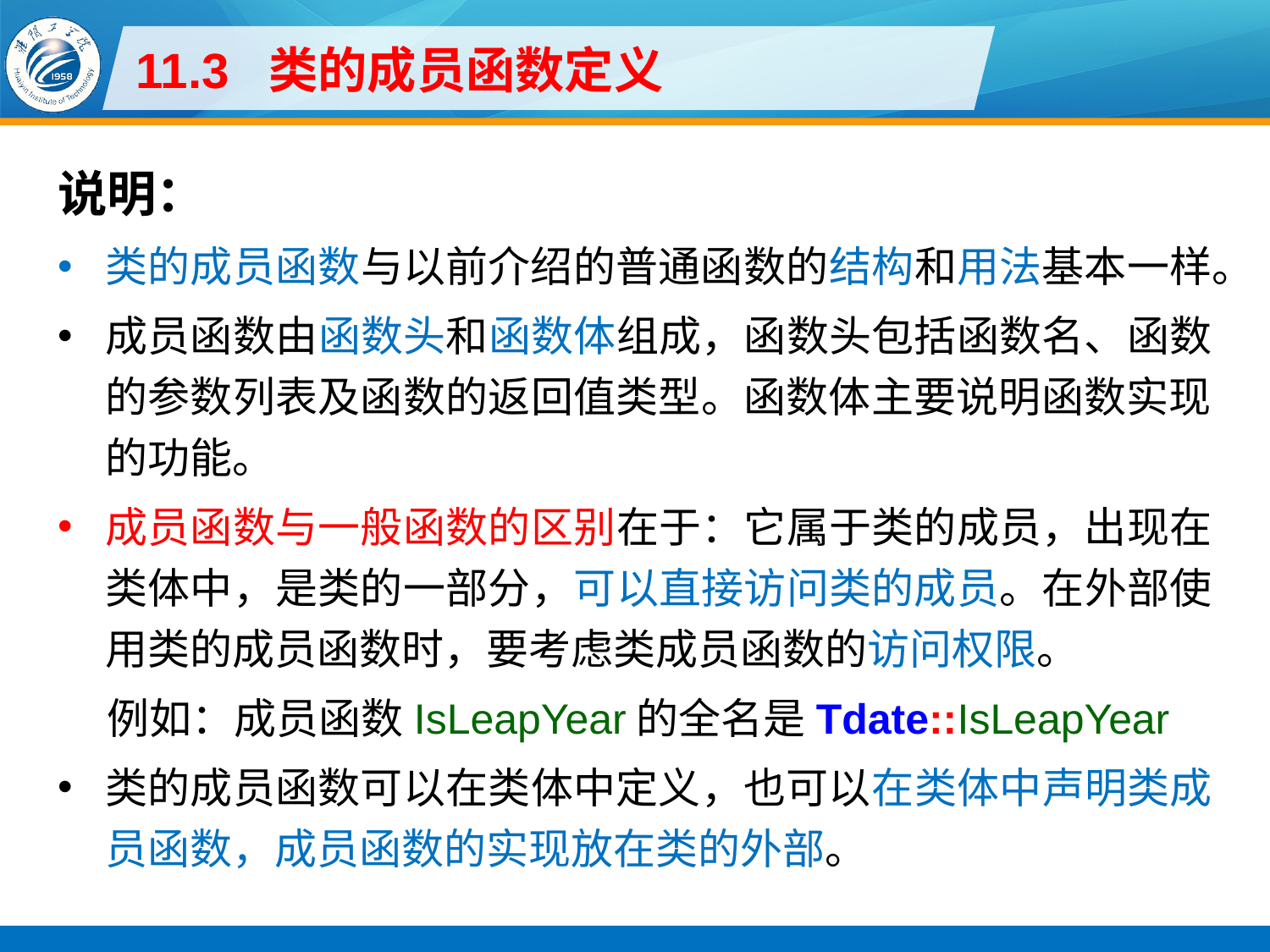

# 11.3  类的成员函数定义
说明：
类的成员函数与以前介绍的普通函数的结构和用法基本一样。
成员函数由函数头和函数体组成，函数头包括函数名、函数的参数列表及函数的返回值类型。函数体主要说明函数实现的功能。
成员函数与一般函数的区别在于：它属于类的成员，出现在类体中，是类的一部分，可以直接访问类的成员。在外部使用类的成员函数时，要考虑类成员函数的访问权限。
例如：成员函数IsLeapYear的全名是Tdate::IsLeapYear
类的成员函数可以在类体中定义，也可以在类体中声明类成员函数，成员函数的实现放在类的外部。